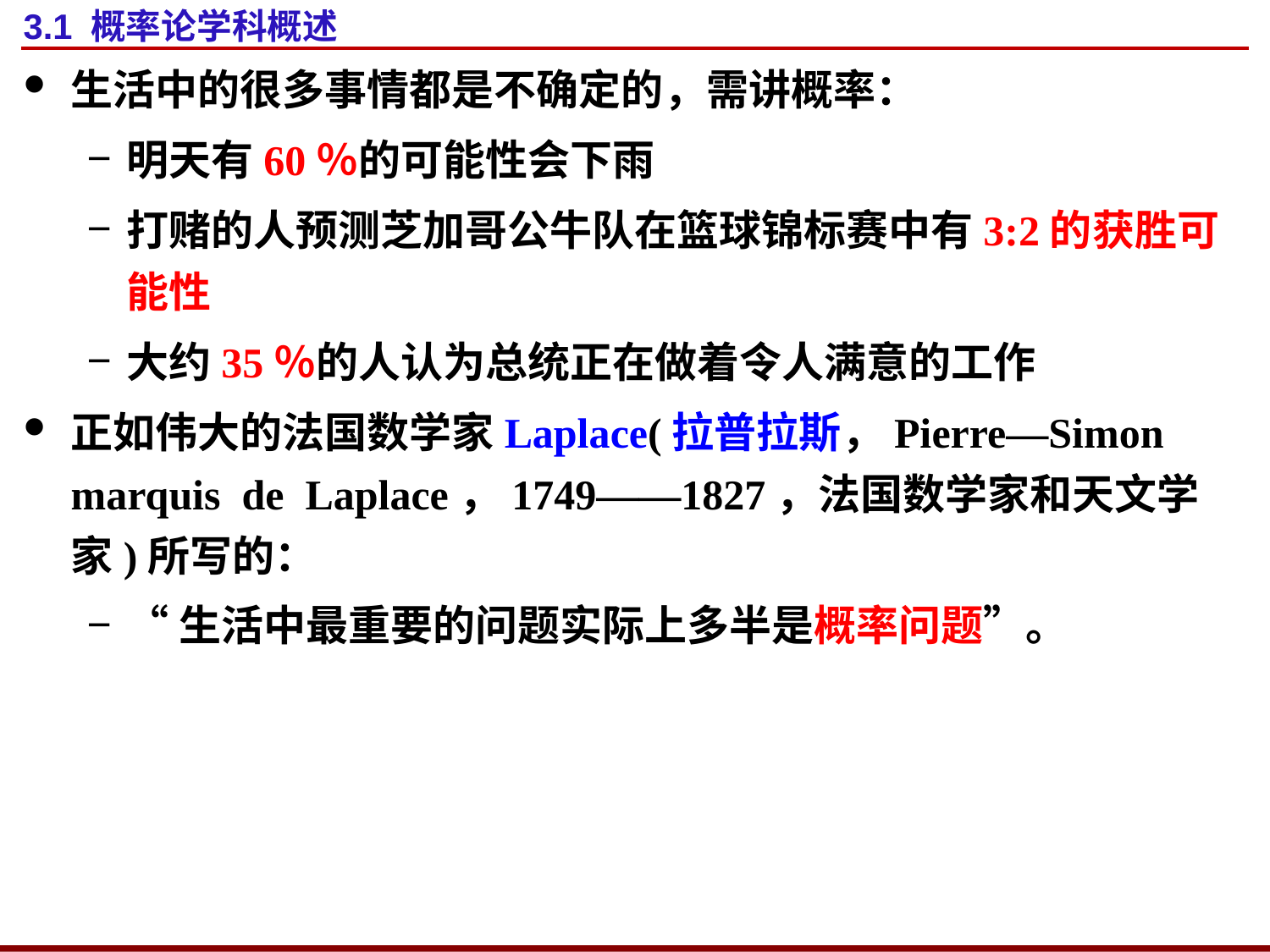

# 3.1 概率论学科概述
生活中的很多事情都是不确定的，需讲概率：
明天有60％的可能性会下雨
打赌的人预测芝加哥公牛队在篮球锦标赛中有3:2的获胜可能性
大约35％的人认为总统正在做着令人满意的工作
正如伟大的法国数学家Laplace(拉普拉斯，Pierre—Simon  marquis  de  Laplace，1749——1827，法国数学家和天文学家)所写的：
“生活中最重要的问题实际上多半是概率问题”。